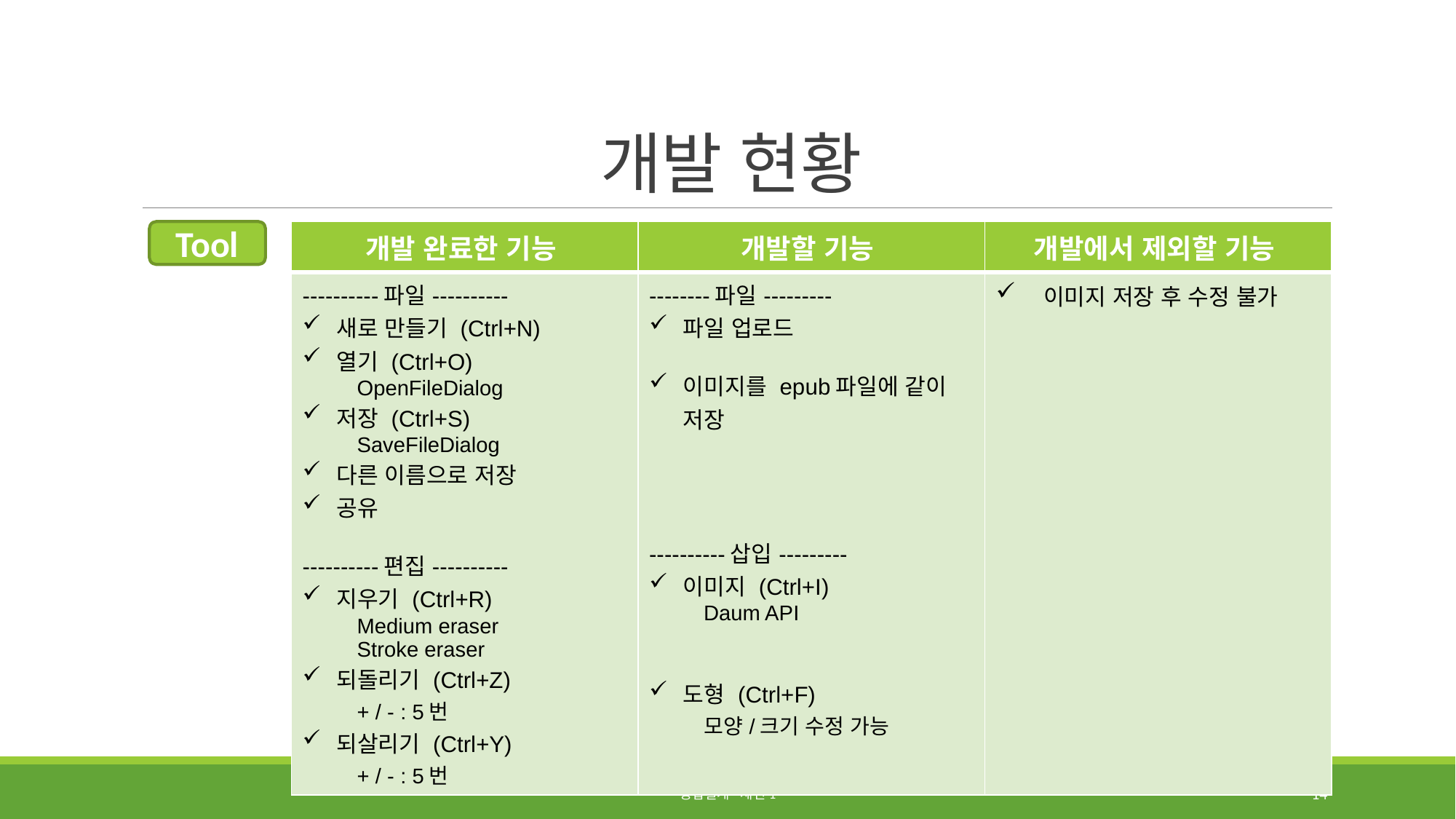

# 개발 현황
Tool
| 개발 완료한 기능 | 개발할 기능 | 개발에서 제외할 기능 |
| --- | --- | --- |
| ----------파일---------- 새로 만들기 (Ctrl+N) 열기 (Ctrl+O) OpenFileDialog 저장 (Ctrl+S) SaveFileDialog 다른 이름으로 저장 공유 ----------편집---------- 지우기 (Ctrl+R) Medium eraser Stroke eraser 되돌리기 (Ctrl+Z) + / - : 5번 되살리기 (Ctrl+Y) + / - : 5번 | --------파일--------- 파일 업로드 이미지를 epub파일에 같이 저장 ----------삽입--------- 이미지 (Ctrl+I) Daum API 도형 (Ctrl+F) 모양/크기 수정 가능 | 이미지 저장 후 수정 불가 |
종합설계-세션1
14